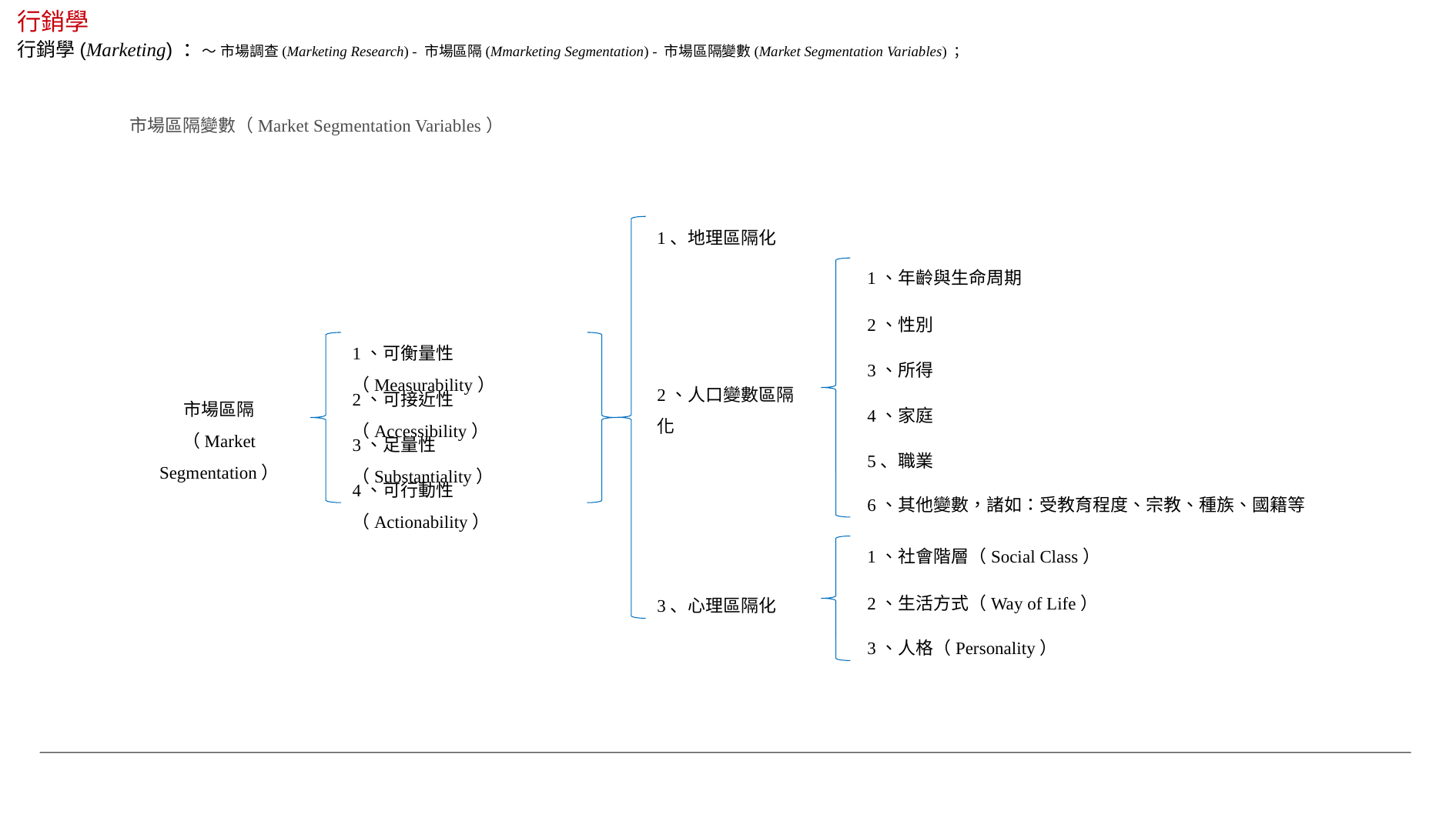

行銷學
行銷學(Marketing) ：～ 市場調查(Marketing Research) - 市場區隔(Mmarketing Segmentation) - 市場區隔變數(Market Segmentation Variables) ；
市場區隔變數（Market Segmentation Variables）
1、地理區隔化

1、年齡與生命周期

2、性別
1、可衡量性（Measurability）

3、所得
2、人口變數區隔化
2、可接近性（Accessibility）
市場區隔
（Market Segmentation）
4、家庭
3、足量性（Substantiality）
5、職業
4、可行動性（Actionability）
6、其他變數，諸如：受教育程度、宗教、種族、國籍等
1、社會階層（Social Class）

2、生活方式（Way of Life）
3、心理區隔化
3、人格（Personality）